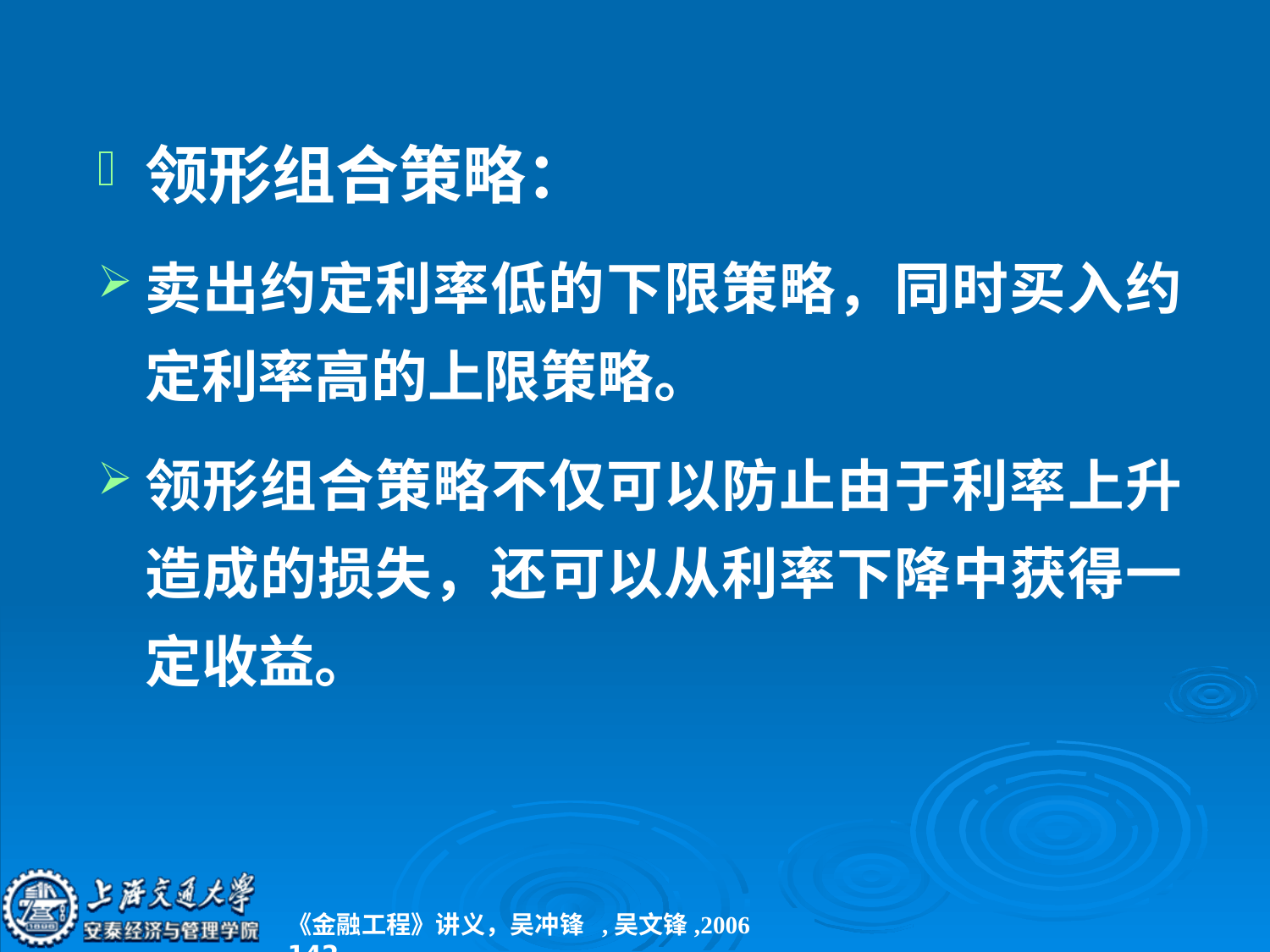

#
领形组合策略：
卖出约定利率低的下限策略，同时买入约定利率高的上限策略。
领形组合策略不仅可以防止由于利率上升造成的损失，还可以从利率下降中获得一定收益。